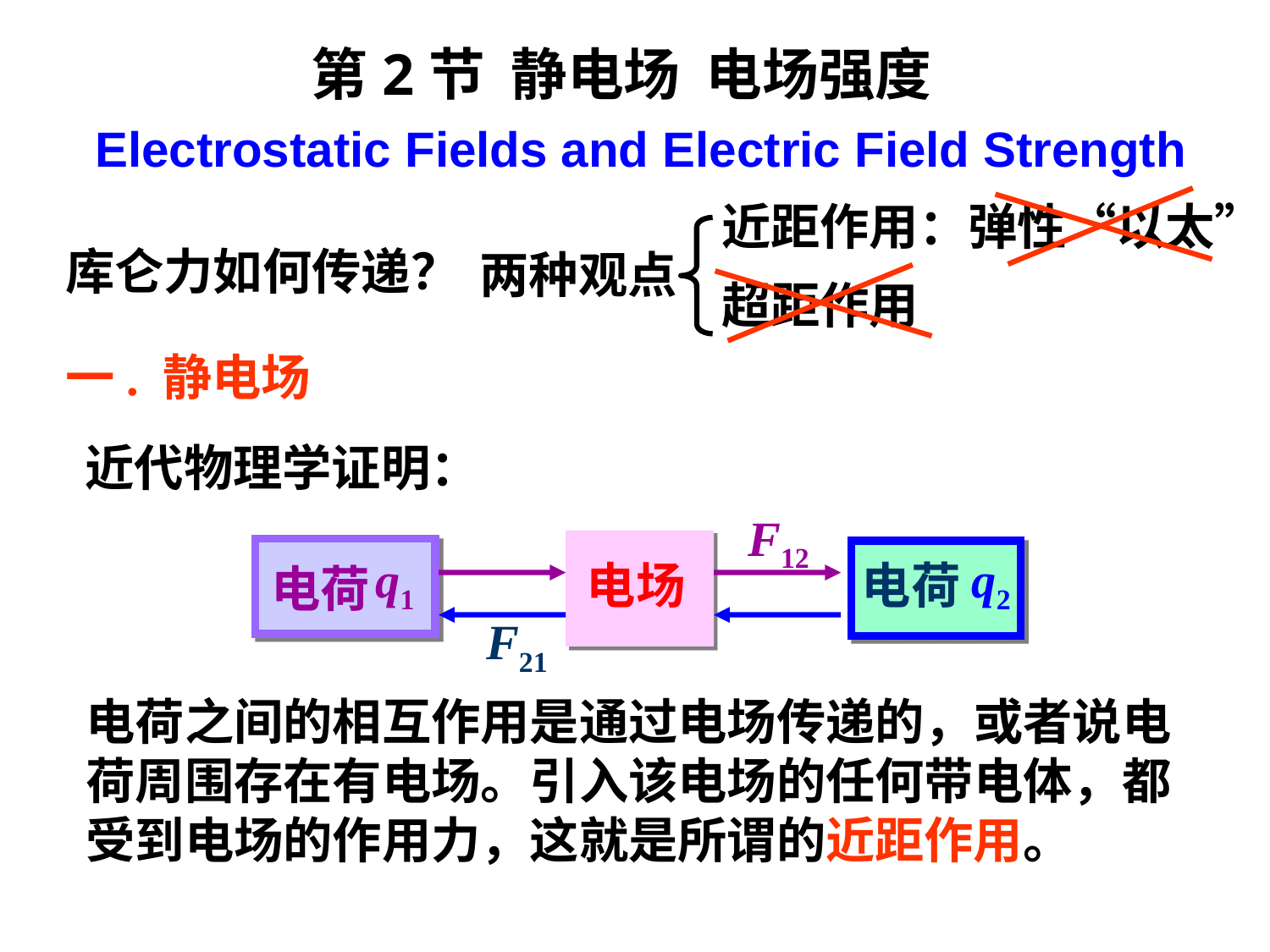

第2节  静电场  电场强度
Electrostatic Fields and Electric Field Strength

近距作用：弹性“以太”

库仑力如何传递？
两种观点

超距作用

一. 静电场
近代物理学证明：
F12

q1
电荷
 q2
电荷
电场

F21

电荷之间的相互作用是通过电场传递的，或者说电荷周围存在有电场。引入该电场的任何带电体，都受到电场的作用力，这就是所谓的近距作用。
11